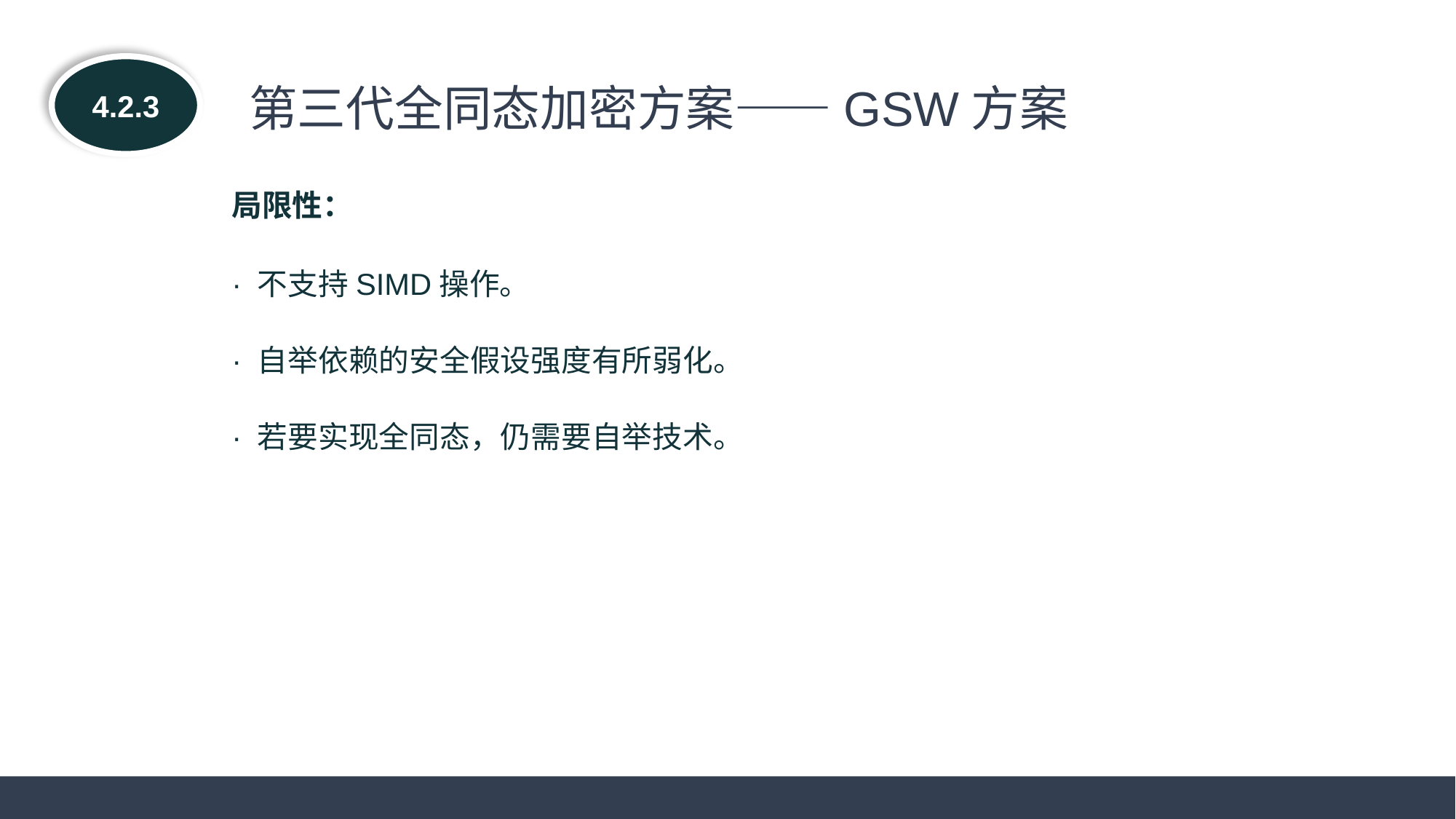

4.2.3
第三代全同态加密方案——GSW方案

局限性：

· 不支持SIMD操作。

· 自举依赖的安全假设强度有所弱化。

· 若要实现全同态，仍需要自举技术。